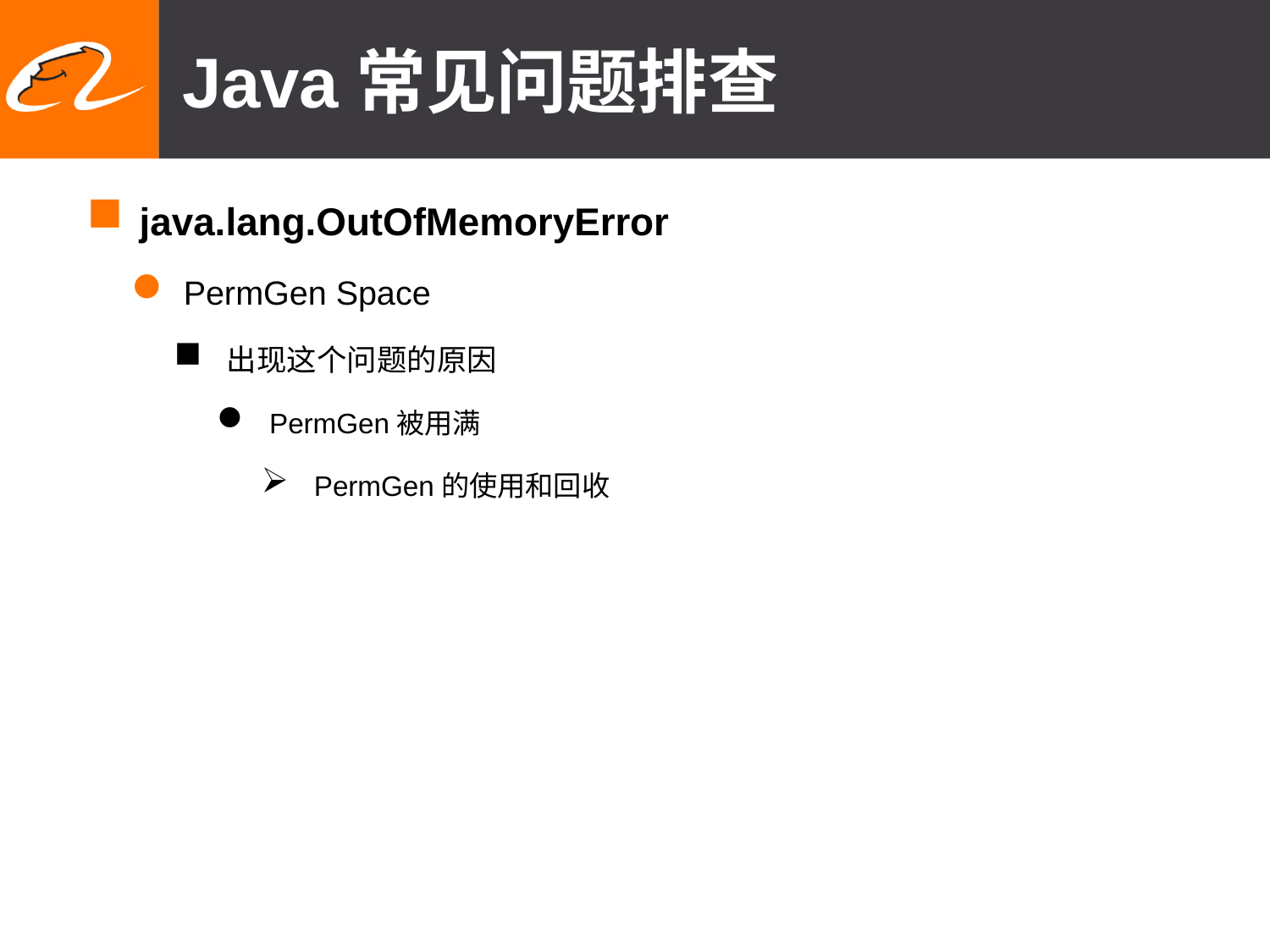

# Java常见问题排查
java.lang.OutOfMemoryError
PermGen Space
出现这个问题的原因
PermGen被用满
PermGen的使用和回收